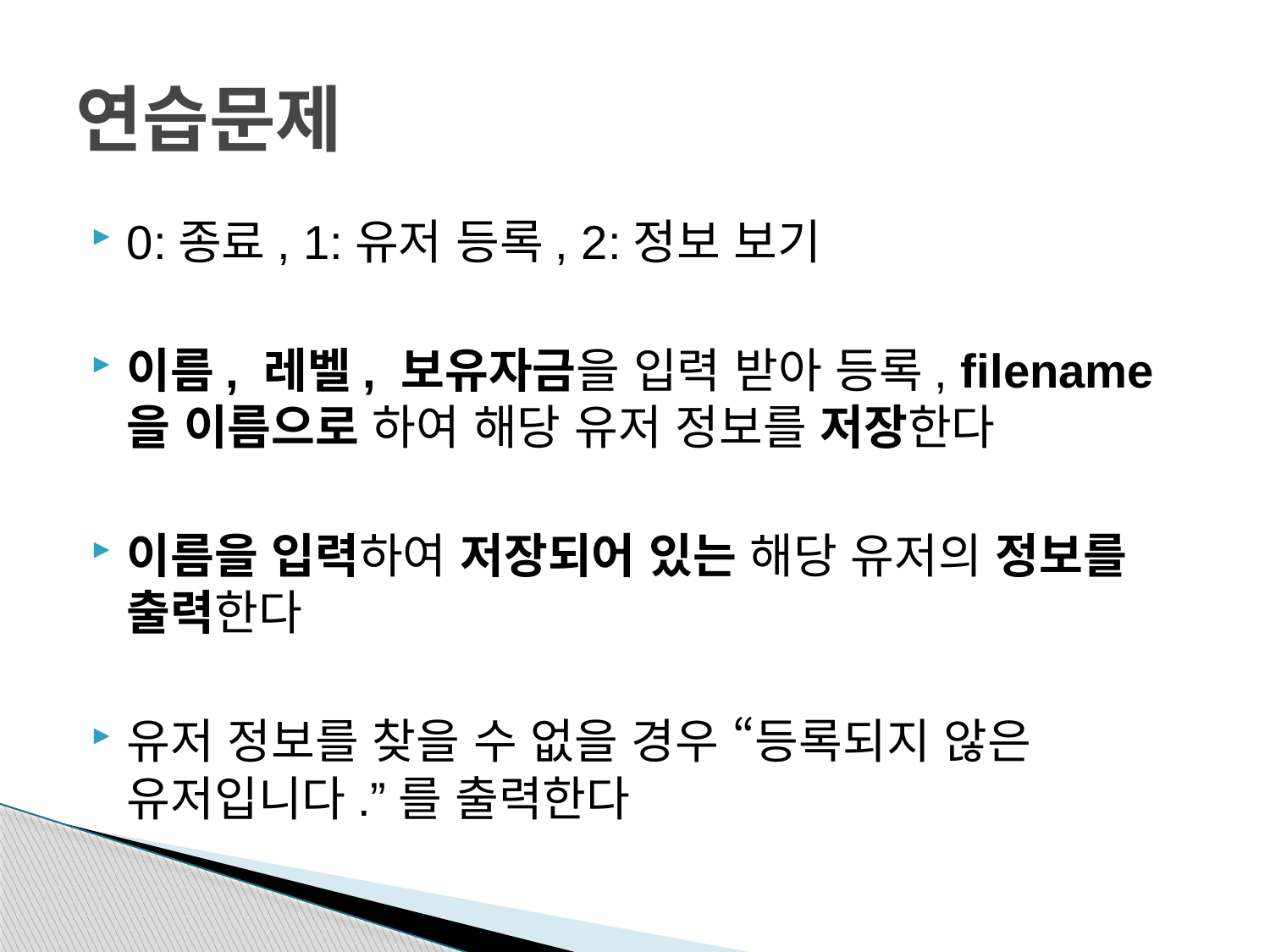

# 연습문제
0:종료, 1:유저 등록, 2:정보 보기

이름, 레벨, 보유자금을 입력 받아 등록, filename을 이름으로 하여 해당 유저 정보를 저장한다

이름을 입력하여 저장되어 있는 해당 유저의 정보를 출력한다

유저 정보를 찾을 수 없을 경우 “등록되지 않은 유저입니다.”를 출력한다